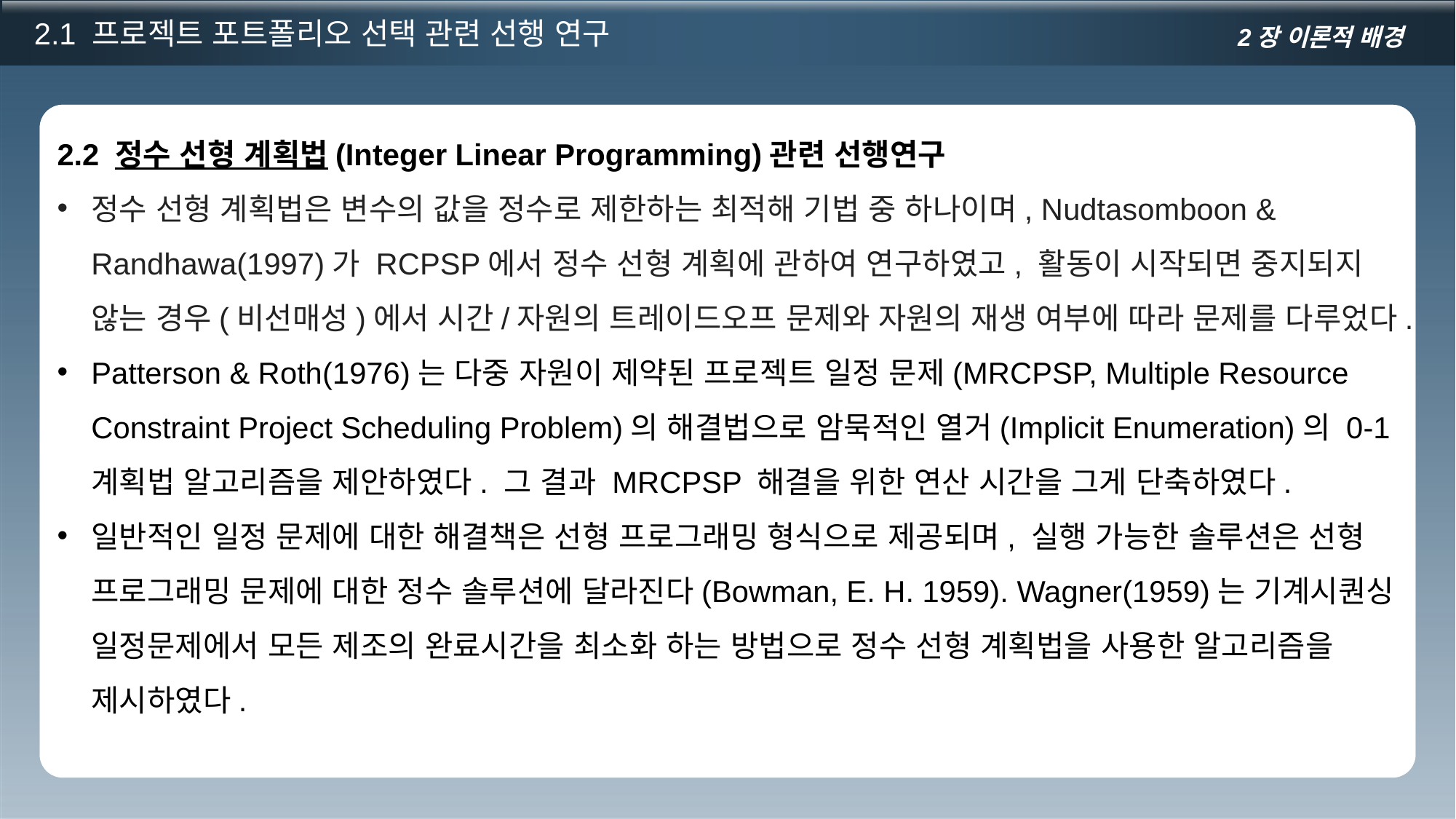

2.1 프로젝트 포트폴리오 선택 관련 선행 연구
2장 이론적 배경
2.2 정수 선형 계획법(Integer Linear Programming)관련 선행연구
정수 선형 계획법은 변수의 값을 정수로 제한하는 최적해 기법 중 하나이며, Nudtasomboon & Randhawa(1997)가 RCPSP에서 정수 선형 계획에 관하여 연구하였고, 활동이 시작되면 중지되지 않는 경우(비선매성)에서 시간/자원의 트레이드오프 문제와 자원의 재생 여부에 따라 문제를 다루었다.
Patterson & Roth(1976)는 다중 자원이 제약된 프로젝트 일정 문제(MRCPSP, Multiple Resource Constraint Project Scheduling Problem)의 해결법으로 암묵적인 열거(Implicit Enumeration)의 0-1계획법 알고리즘을 제안하였다. 그 결과 MRCPSP 해결을 위한 연산 시간을 그게 단축하였다.
일반적인 일정 문제에 대한 해결책은 선형 프로그래밍 형식으로 제공되며, 실행 가능한 솔루션은 선형 프로그래밍 문제에 대한 정수 솔루션에 달라진다(Bowman, E. H. 1959). Wagner(1959)는 기계시퀀싱 일정문제에서 모든 제조의 완료시간을 최소화 하는 방법으로 정수 선형 계획법을 사용한 알고리즘을 제시하였다.